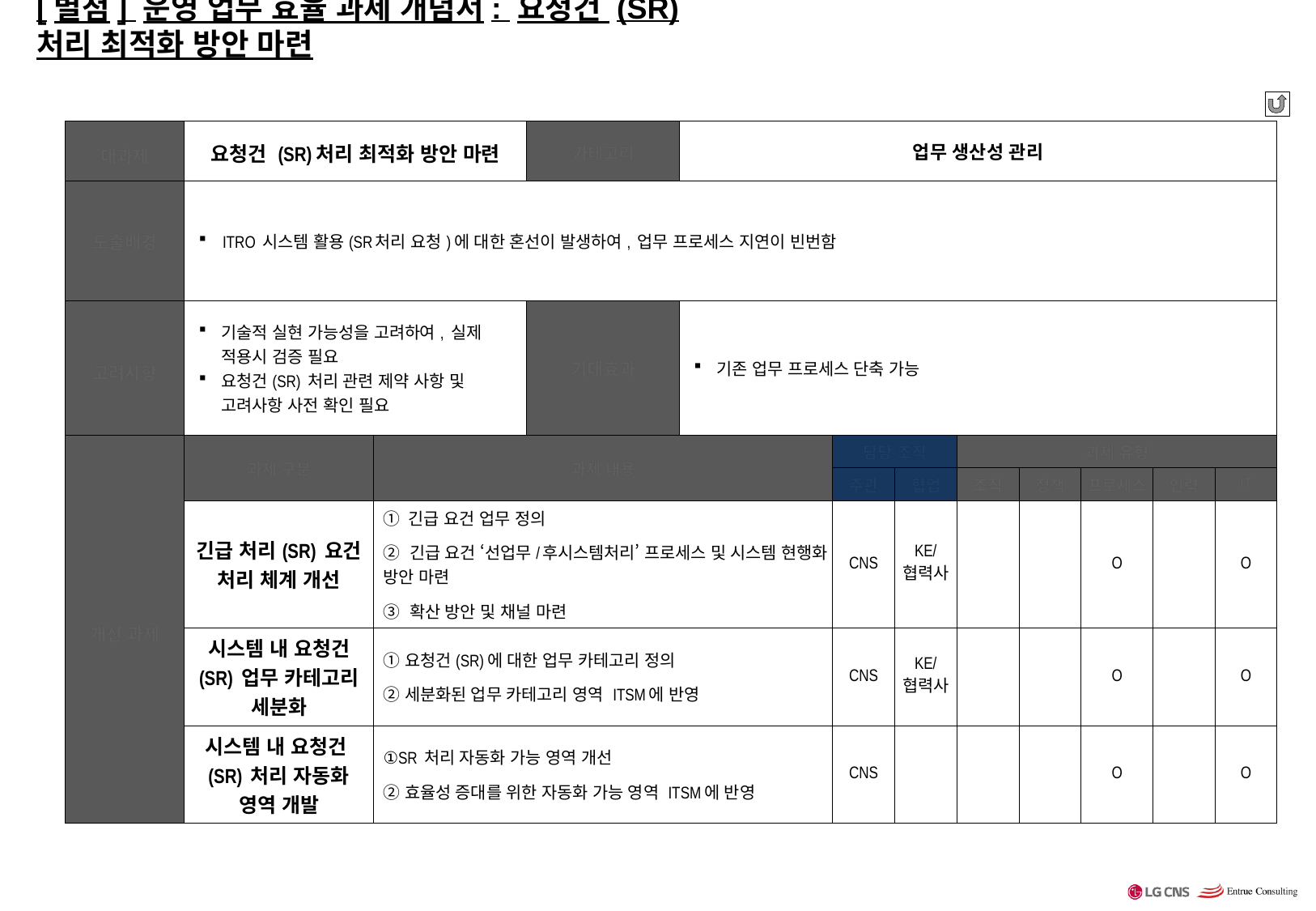

# [별첨] 운영 업무 효율 과제 개념서: 요청건 (SR)처리 최적화 방안 마련

| 대과제 | 요청건 (SR)처리 최적화 방안 마련 |  | 카테고리 | 업무 생산성 관리 |  |  |  |  |  |  |  |
| --- | --- | --- | --- | --- | --- | --- | --- | --- | --- | --- | --- |
| 도출배경 | ITRO 시스템 활용(SR처리 요청)에 대한 혼선이 발생하여, 업무 프로세스 지연이 빈번함 |  |  |  |  |  |  |  |  |  |  |
| 고려사항 | 기술적 실현 가능성을 고려하여, 실제 적용시 검증 필요 요청건(SR) 처리 관련 제약 사항 및 고려사항 사전 확인 필요 |  | 기대효과 | 기존 업무 프로세스 단축 가능 |  |  |  |  |  |  |  |
| 개선 과제 | 과제 구분 | 과제 내용 |  |  | 담당 조직 |  | 과제 유형 |  |  |  |  |
| 개선 과제 | 과제 구분 | 과제 내용 |  |  | 주관 | 협업 | 조직 | 정책 | 프로세스 | 인력 | IT |
|  | 긴급 처리(SR) 요건 처리 체계 개선 | ① 긴급 요건 업무 정의 ② 긴급 요건 ‘선업무/후시스템처리’ 프로세스 및 시스템 현행화 방안 마련 ③ 확산 방안 및 채널 마련 |  |  | CNS | KE/ 협력사 |  |  | O |  | O |
|  | 시스템 내 요청건 (SR) 업무 카테고리 세분화 | ①요청건(SR)에 대한 업무 카테고리 정의 ②세분화된 업무 카테고리 영역 ITSM에 반영 |  |  | CNS | KE/ 협력사 |  |  | O |  | O |
|  | 시스템 내 요청건(SR) 처리 자동화 영역 개발 | ①SR 처리 자동화 가능 영역 개선 ②효율성 증대를 위한 자동화 가능 영역 ITSM에 반영 |  |  | CNS |  |  |  | O |  | O |